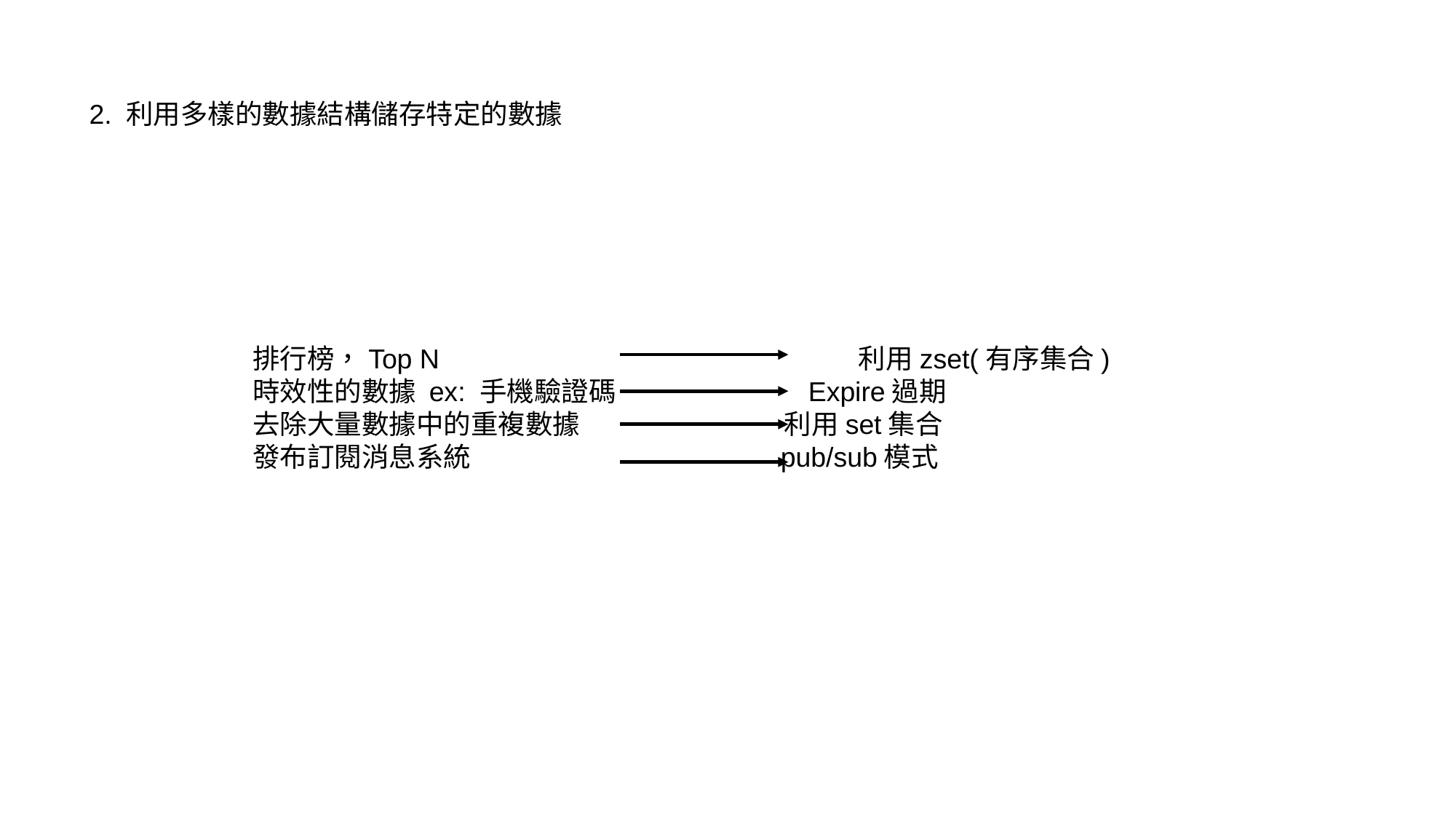

2. 利用多樣的數據結構儲存特定的數據

排行榜，Top N                                                      利用zset(有序集合)
時效性的數據 ex: 手機驗證碼                              Expire過期
去除大量數據中的重複數據                                 利用set集合
發布訂閱消息系統                                                 pub/sub模式